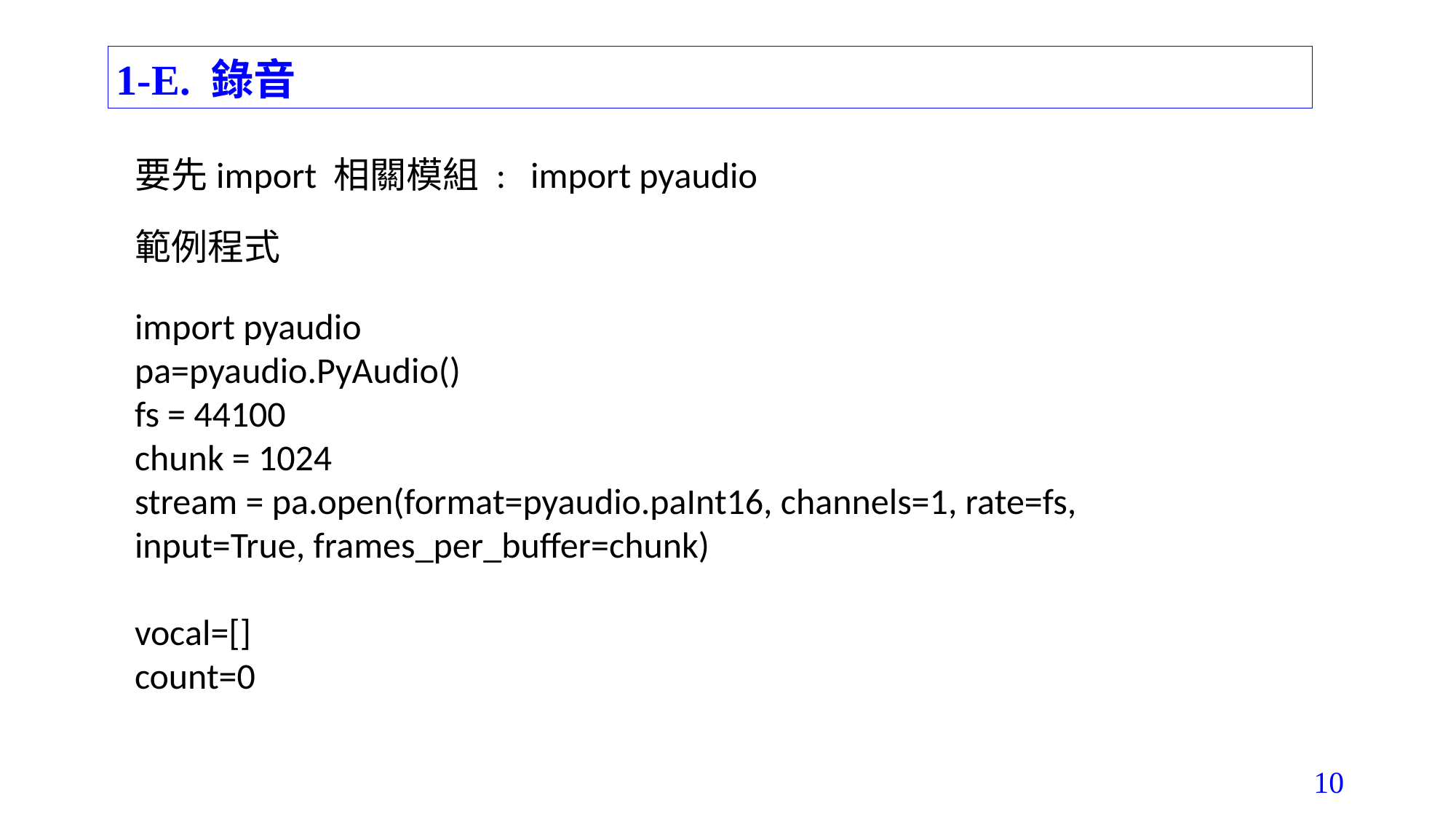

1-E. 錄音
要先import 相關模組 :   import pyaudio
範例程式
import pyaudio
pa=pyaudio.PyAudio()
fs = 44100
chunk = 1024
stream = pa.open(format=pyaudio.paInt16, channels=1, rate=fs, input=True, frames_per_buffer=chunk)

vocal=[]
count=0
10